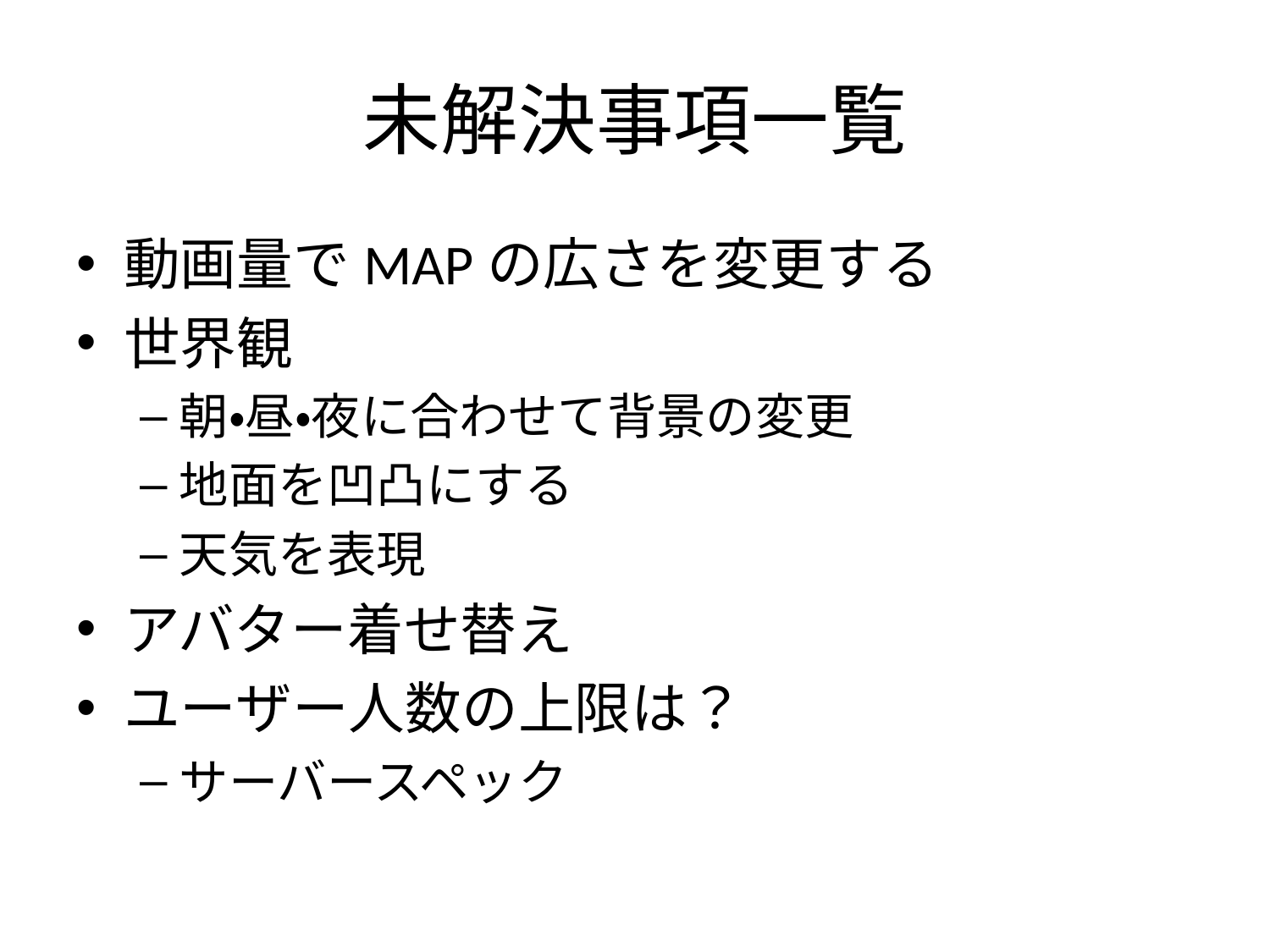

# 未解決事項一覧
動画量でMAPの広さを変更する
世界観
朝・昼・夜に合わせて背景の変更
地面を凹凸にする
天気を表現
アバター着せ替え
ユーザー人数の上限は？
サーバースペック